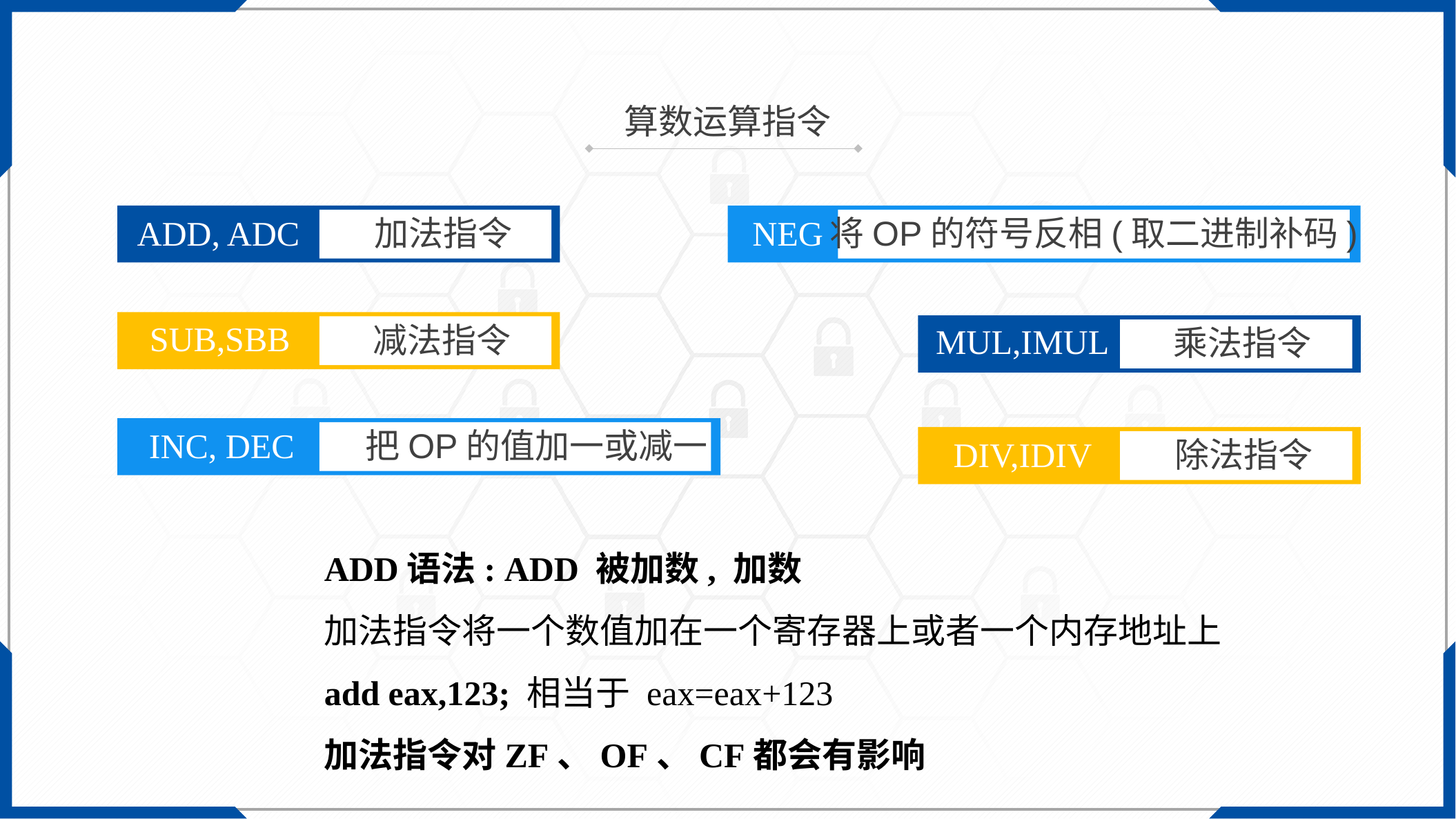

算数运算指令

NEG
将OP的符号反相(取二进制补码)

ADD, ADC
加法指令

SUB,SBB

减法指令

MUL,IMUL

乘法指令

INC, DEC
把OP的值加一或减一

DIV,IDIV
除法指令

ADD语法: ADD 被加数, 加数
加法指令将一个数值加在一个寄存器上或者一个内存地址上
add eax,123; 相当于 eax=eax+123
加法指令对ZF、OF、CF都会有影响